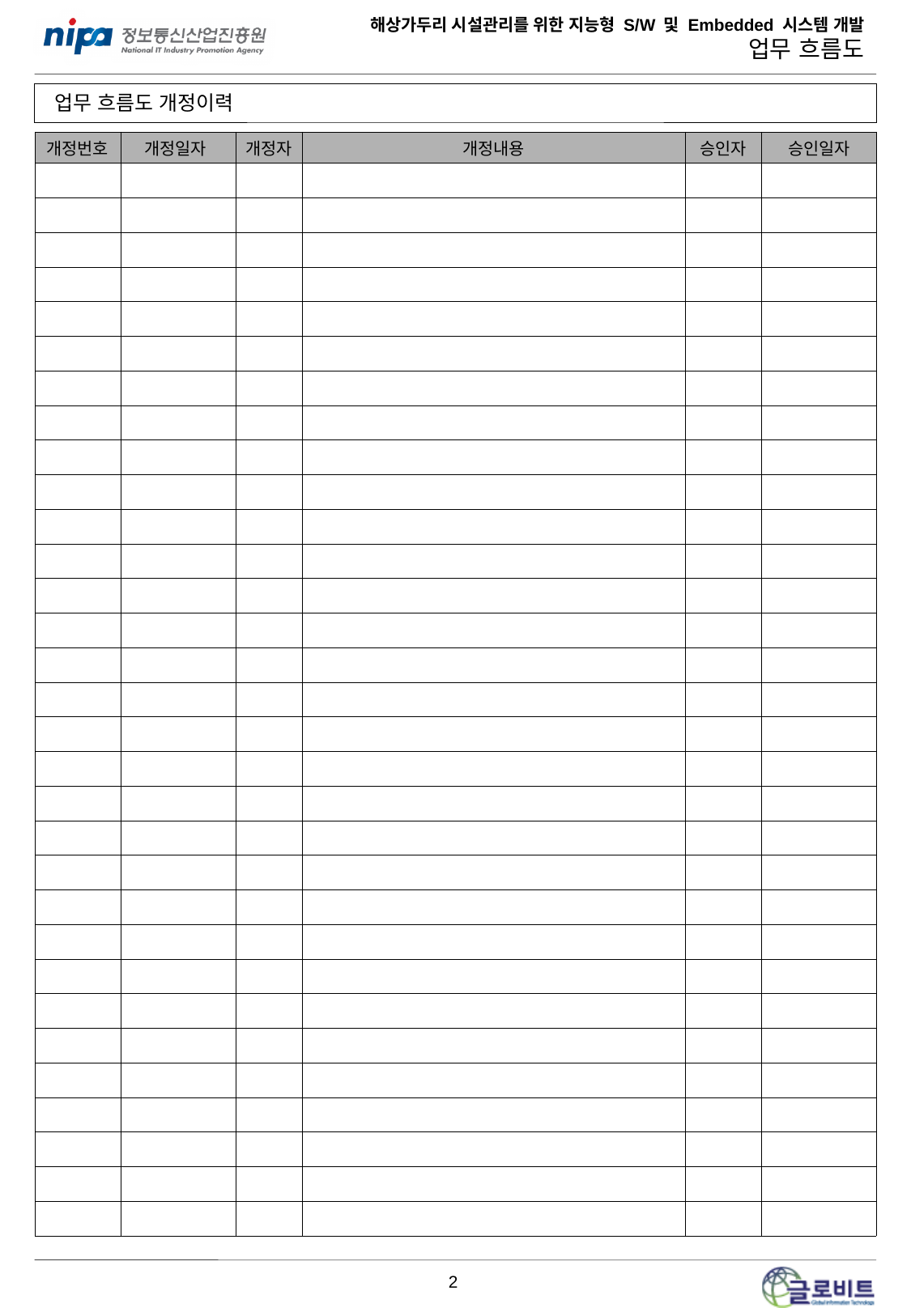

업무 흐름도 개정이력
| 개정번호 | 개정일자 | 개정자 | 개정내용 | 승인자 | 승인일자 |
| --- | --- | --- | --- | --- | --- |
|  |  |  |  |  |  |
|  |  |  |  |  |  |
|  |  |  |  |  |  |
|  |  |  |  |  |  |
|  |  |  |  |  |  |
|  |  |  |  |  |  |
|  |  |  |  |  |  |
|  |  |  |  |  |  |
|  |  |  |  |  |  |
|  |  |  |  |  |  |
|  |  |  |  |  |  |
|  |  |  |  |  |  |
|  |  |  |  |  |  |
|  |  |  |  |  |  |
|  |  |  |  |  |  |
|  |  |  |  |  |  |
|  |  |  |  |  |  |
|  |  |  |  |  |  |
|  |  |  |  |  |  |
|  |  |  |  |  |  |
|  |  |  |  |  |  |
|  |  |  |  |  |  |
|  |  |  |  |  |  |
|  |  |  |  |  |  |
|  |  |  |  |  |  |
|  |  |  |  |  |  |
|  |  |  |  |  |  |
|  |  |  |  |  |  |
|  |  |  |  |  |  |
|  |  |  |  |  |  |
|  |  |  |  |  |  |